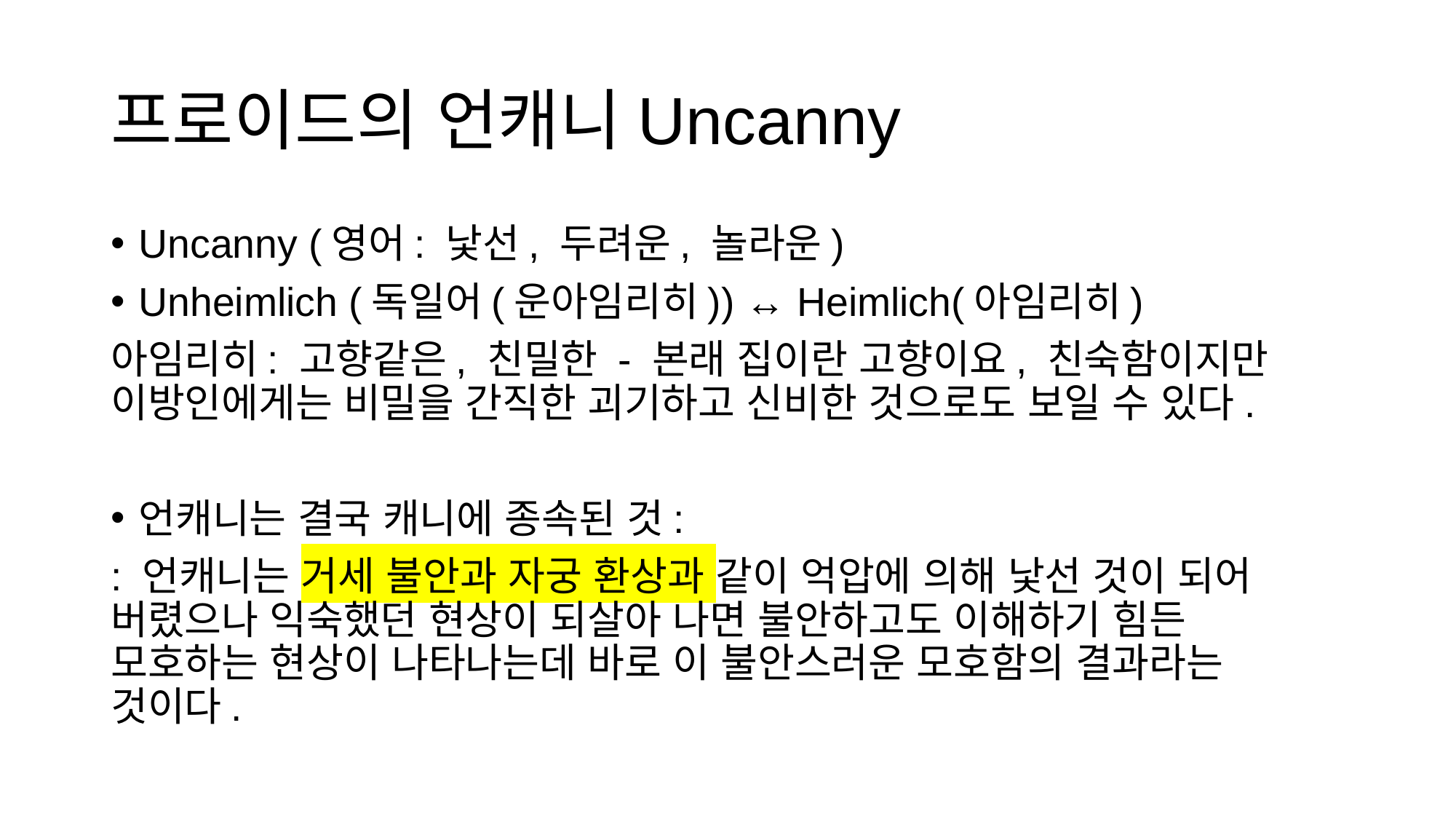

# 프로이드의 언캐니Uncanny
Uncanny (영어: 낯선, 두려운, 놀라운)
Unheimlich (독일어(운아임리히)) ↔ Heimlich(아임리히)
아임리히: 고향같은, 친밀한 - 본래 집이란 고향이요, 친숙함이지만 이방인에게는 비밀을 간직한 괴기하고 신비한 것으로도 보일 수 있다.

언캐니는 결국 캐니에 종속된 것:
: 언캐니는 거세 불안과 자궁 환상과 같이 억압에 의해 낯선 것이 되어 버렸으나 익숙했던 현상이 되살아 나면 불안하고도 이해하기 힘든 모호하는 현상이 나타나는데 바로 이 불안스러운 모호함의 결과라는 것이다.